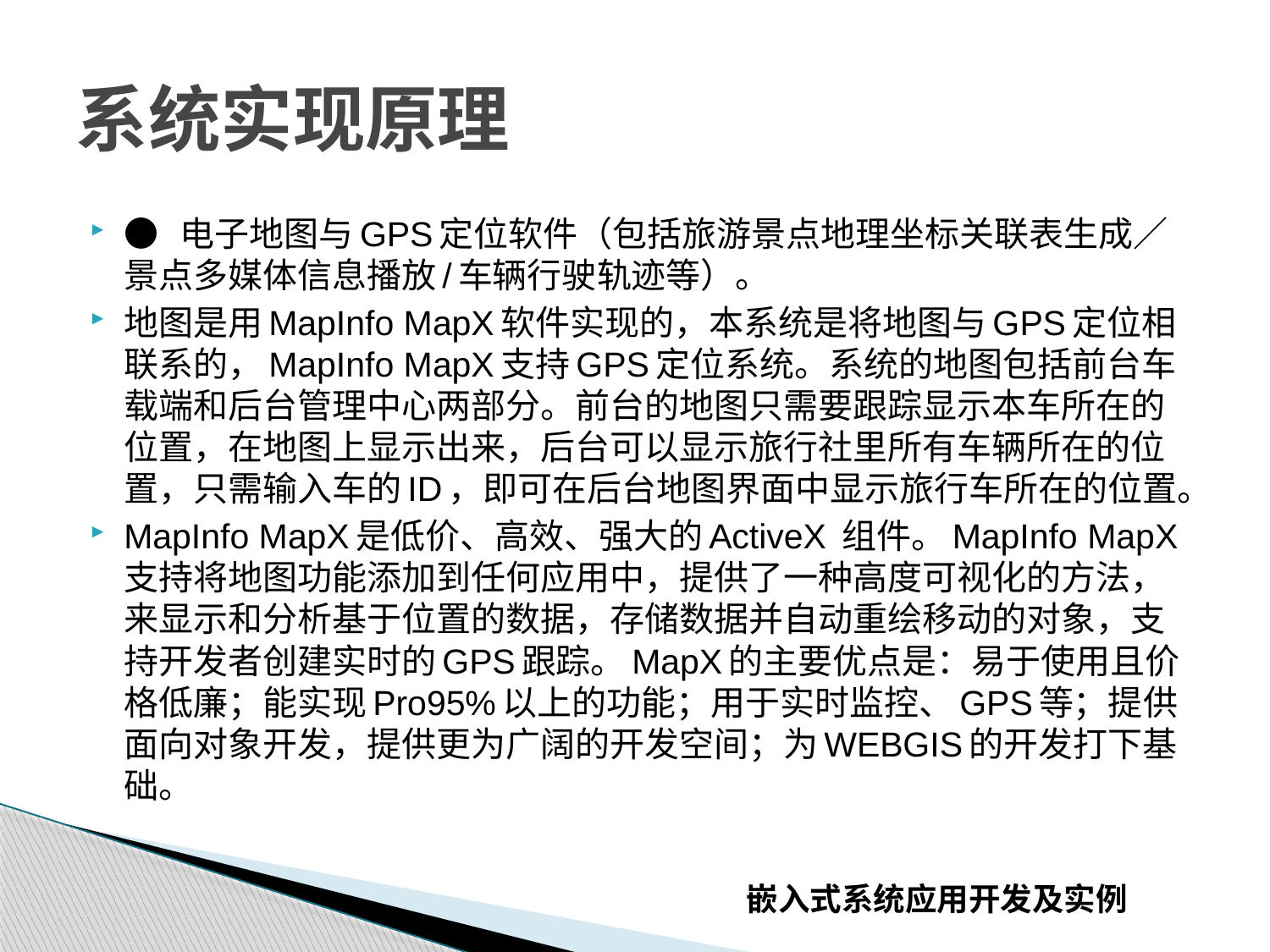

# 系统实现原理
●  电子地图与GPS定位软件（包括旅游景点地理坐标关联表生成／景点多媒体信息播放/车辆行驶轨迹等）。
地图是用MapInfo MapX软件实现的，本系统是将地图与GPS定位相联系的，MapInfo MapX支持GPS定位系统。系统的地图包括前台车载端和后台管理中心两部分。前台的地图只需要跟踪显示本车所在的位置，在地图上显示出来，后台可以显示旅行社里所有车辆所在的位置，只需输入车的ID，即可在后台地图界面中显示旅行车所在的位置。
MapInfo MapX是低价、高效、强大的ActiveX 组件。MapInfo MapX支持将地图功能添加到任何应用中，提供了一种高度可视化的方法，来显示和分析基于位置的数据，存储数据并自动重绘移动的对象，支持开发者创建实时的GPS跟踪。MapX的主要优点是：易于使用且价格低廉；能实现Pro95%以上的功能；用于实时监控、GPS等；提供面向对象开发，提供更为广阔的开发空间；为WEBGIS的开发打下基础。

嵌入式系统应用开发及实例